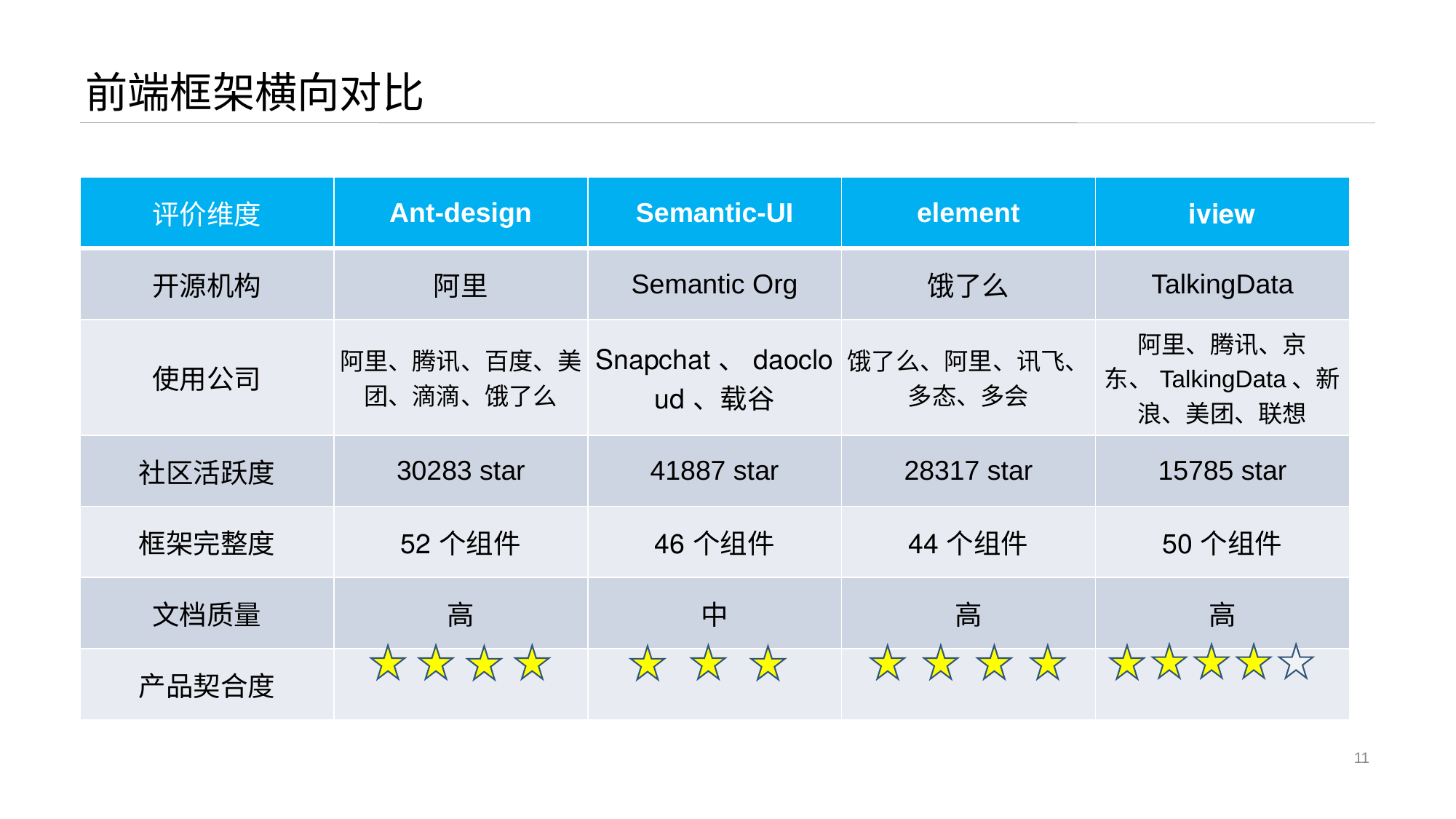

# 前端框架横向对比
| 评价维度 | Ant-design | Semantic-UI | element | iview |
| --- | --- | --- | --- | --- |
| 开源机构 | 阿里 | Semantic Org | 饿了么 | TalkingData |
| 使用公司 | 阿里、腾讯、百度、美团、滴滴、饿了么 | Snapchat、daocloud、载谷 | 饿了么、阿里、讯飞、多态、多会 | 阿里、腾讯、京东、TalkingData、新浪、美团、联想 |
| 社区活跃度 | 30283 star | 41887 star | 28317 star | 15785 star |
| 框架完整度 | 52个组件 | 46个组件 | 44个组件 | 50个组件 |
| 文档质量 | 高 | 中 | 高 | 高 |
| 产品契合度 |  |  |  |  |

11